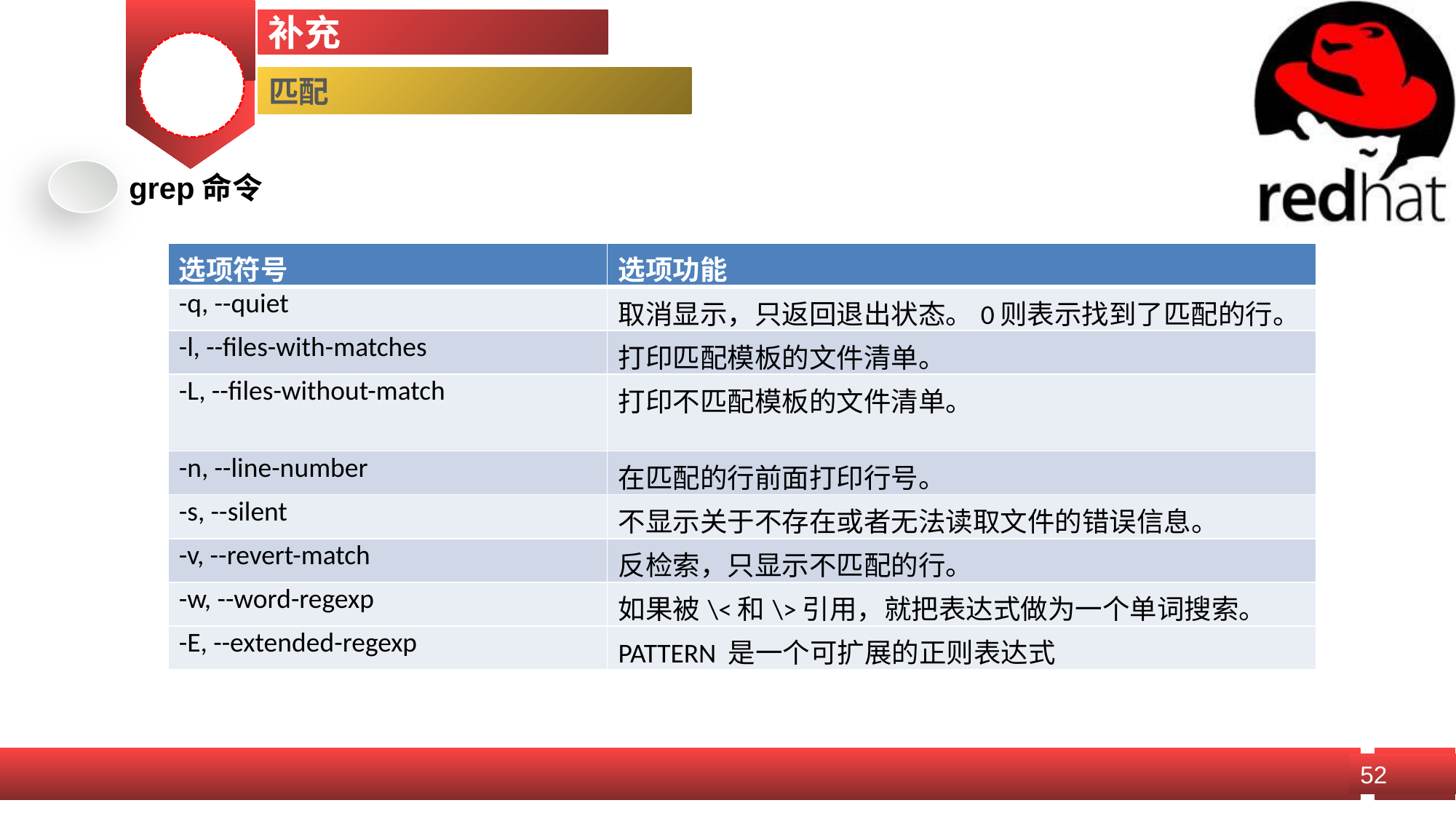

补充

匹配

grep命令
| 选项符号 | 选项功能 |
| --- | --- |
| -q, --quiet | 取消显示，只返回退出状态。0则表示找到了匹配的行。 |
| -l, --files-with-matches | 打印匹配模板的文件清单。 |
| -L, --files-without-match | 打印不匹配模板的文件清单。 |
| -n, --line-number | 在匹配的行前面打印行号。 |
| -s, --silent | 不显示关于不存在或者无法读取文件的错误信息。 |
| -v, --revert-match | 反检索，只显示不匹配的行。 |
| -w, --word-regexp | 如果被\<和\>引用，就把表达式做为一个单词搜索。 |
| -E, --extended-regexp | PATTERN 是一个可扩展的正则表达式 |